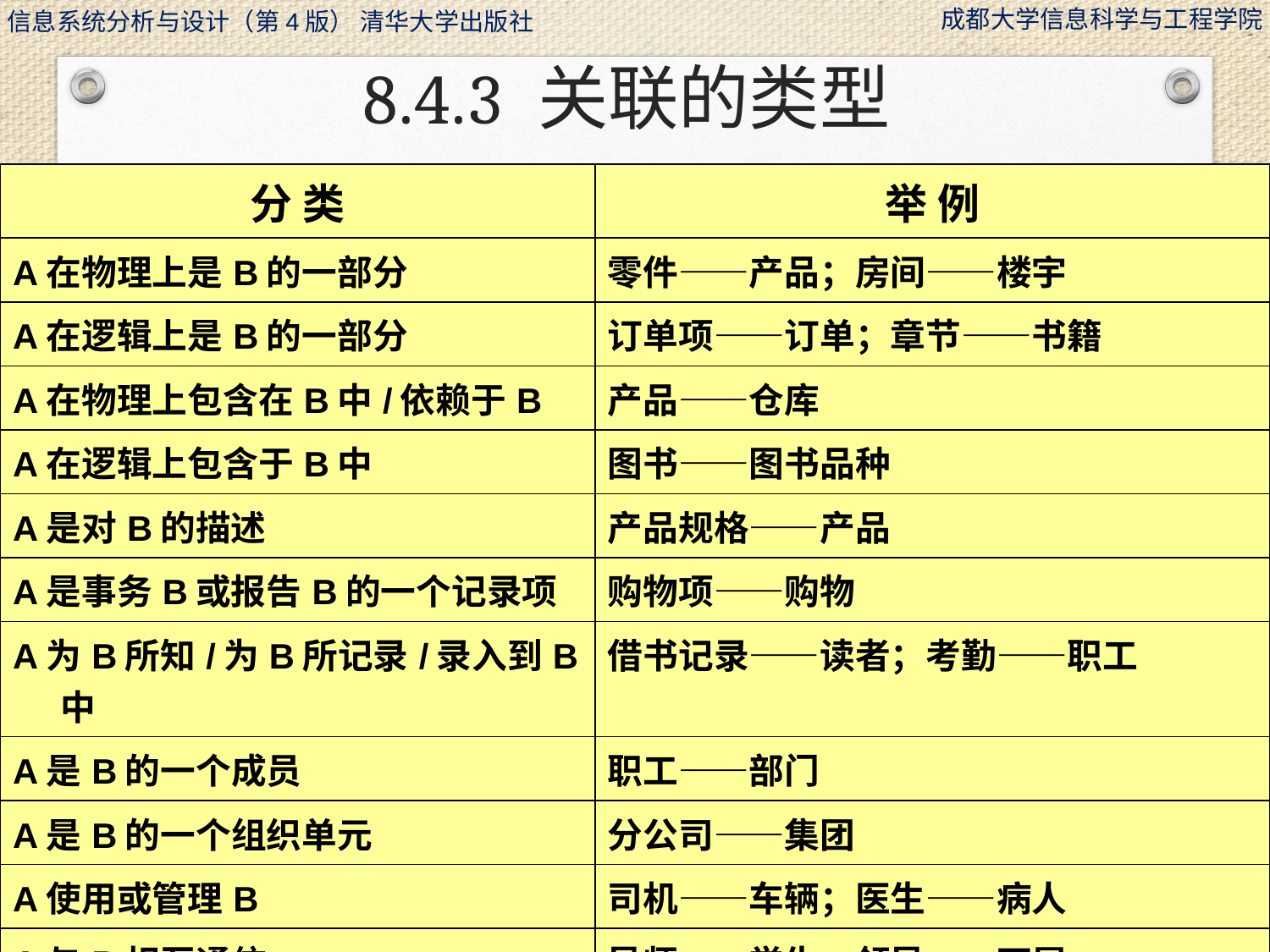

# 8.4.3 关联的类型
| 分 类 | 举 例 |
| --- | --- |
| A在物理上是B的一部分 | 零件——产品；房间——楼宇 |
| A在逻辑上是B的一部分 | 订单项——订单；章节——书籍 |
| A在物理上包含在B中/依赖于B | 产品——仓库 |
| A在逻辑上包含于B中 | 图书——图书品种 |
| A是对B的描述 | 产品规格——产品 |
| A是事务B或报告B的一个记录项 | 购物项——购物 |
| A为B所知/为B所记录/录入到B中 | 借书记录——读者；考勤——职工 |
| A是B的一个成员 | 职工——部门 |
| A是B的一个组织单元 | 分公司——集团 |
| A使用或管理B | 司机——车辆；医生——病人 |
| A与B相互通信 | 导师——学生；领导——下属 |
| A与一个事务B有关联 | 图书——借阅；驾驶员——违规 |
| A、B都是一个事务，二者有关联 | 借阅——违规；销售——付款 |